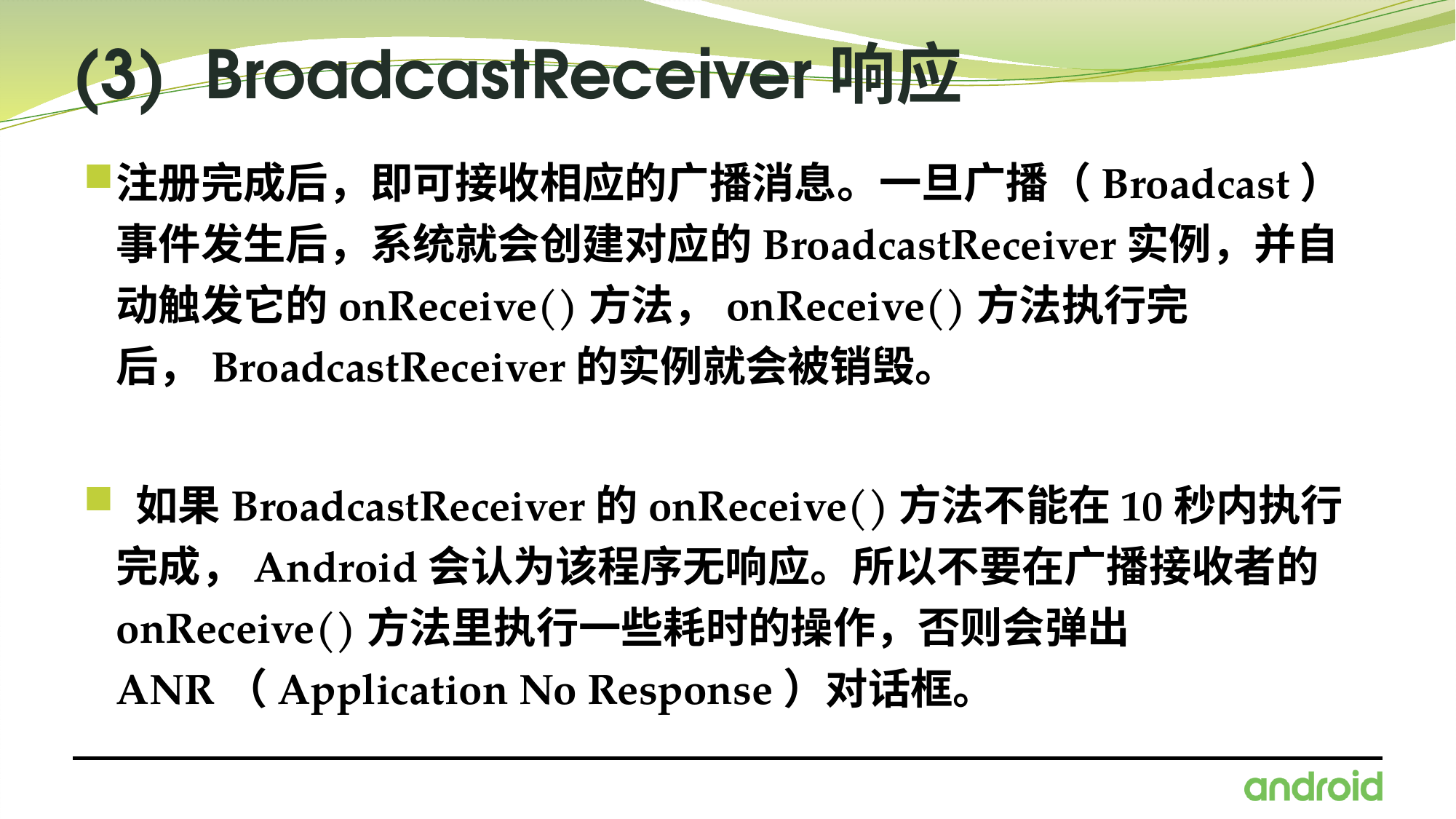

# (3)  BroadcastReceiver响应
注册完成后，即可接收相应的广播消息。一旦广播（Broadcast）事件发生后，系统就会创建对应的BroadcastReceiver实例，并自动触发它的onReceive()方法，onReceive()方法执行完后，BroadcastReceiver的实例就会被销毁。

 如果BroadcastReceiver的onReceive()方法不能在10秒内执行完成，Android会认为该程序无响应。所以不要在广播接收者的onReceive()方法里执行一些耗时的操作，否则会弹出ANR（Application No Response）对话框。